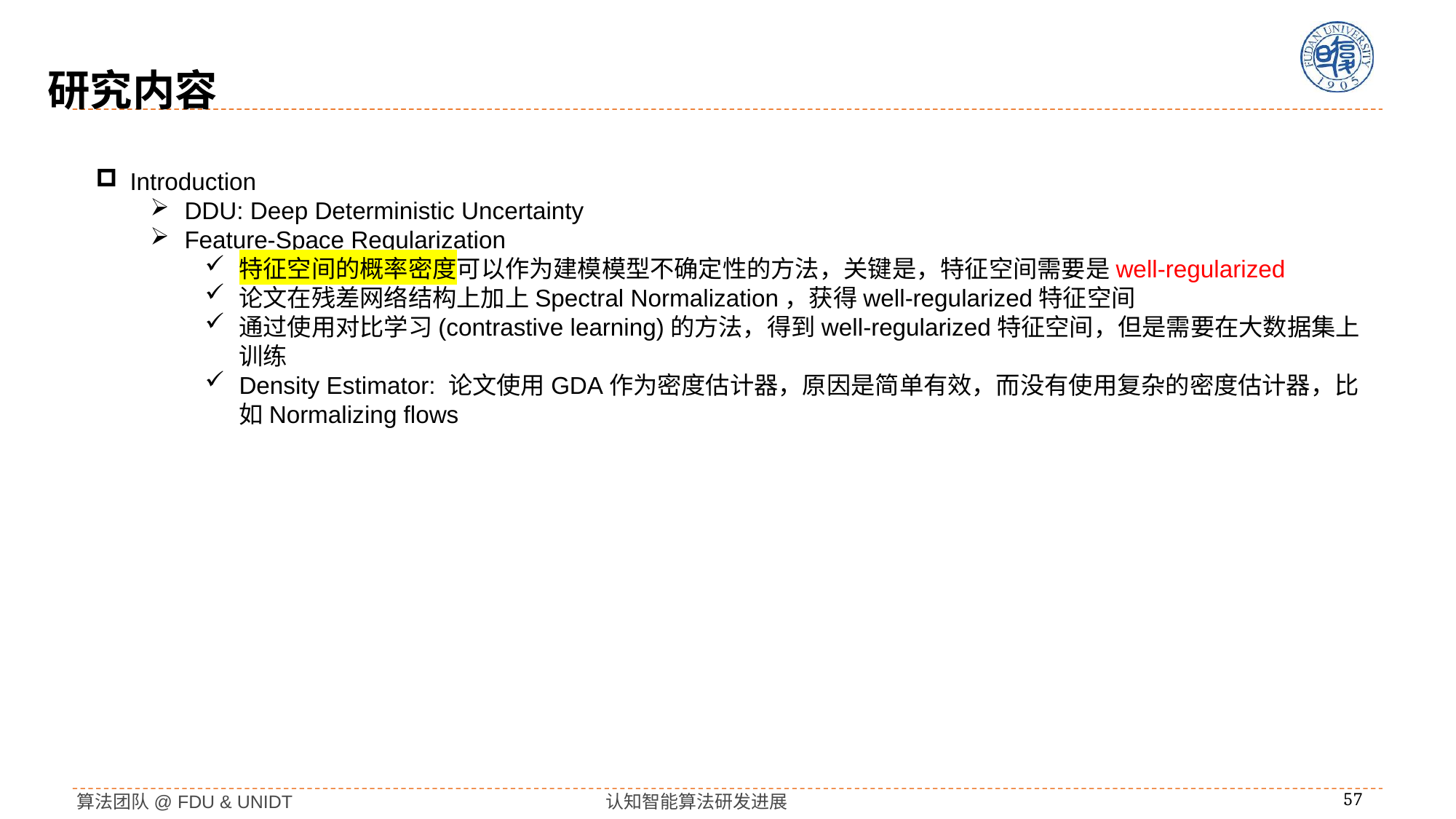

研究内容

Introduction
DDU: Deep Deterministic Uncertainty
Feature-Space Regularization
特征空间的概率密度可以作为建模模型不确定性的方法，关键是，特征空间需要是well-regularized
论文在残差网络结构上加上Spectral Normalization，获得well-regularized特征空间
通过使用对比学习(contrastive learning)的方法，得到well-regularized特征空间，但是需要在大数据集上训练
Density Estimator: 论文使用GDA作为密度估计器，原因是简单有效，而没有使用复杂的密度估计器，比如Normalizing flows